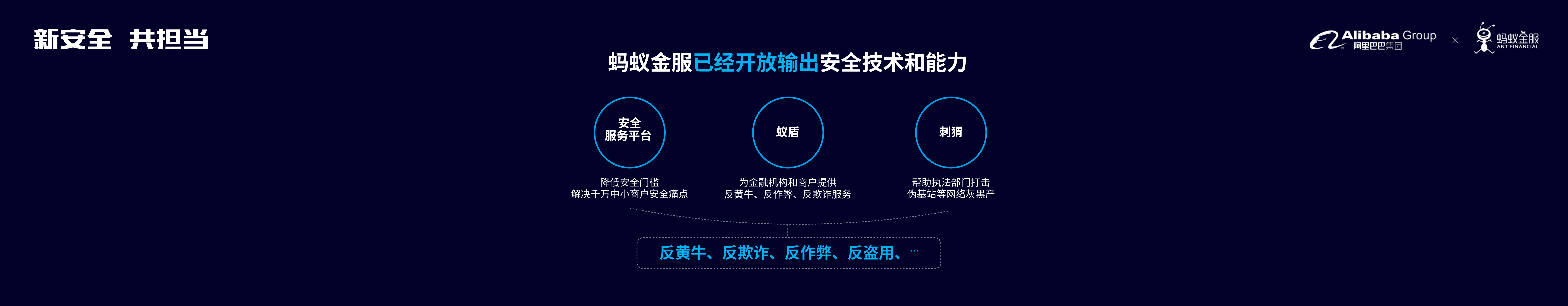

蚂蚁金服已经开放输出安全技术和能力

安全
服务平台
蚁盾
刺猬
降低安全门槛
解决千万中小商户安全痛点
帮助执法部门打击
伪基站等网络灰黑产
为金融机构和商户提供
反黄牛、反作弊、反欺诈服务

反黄牛、反欺诈、反作弊、反盗用、…